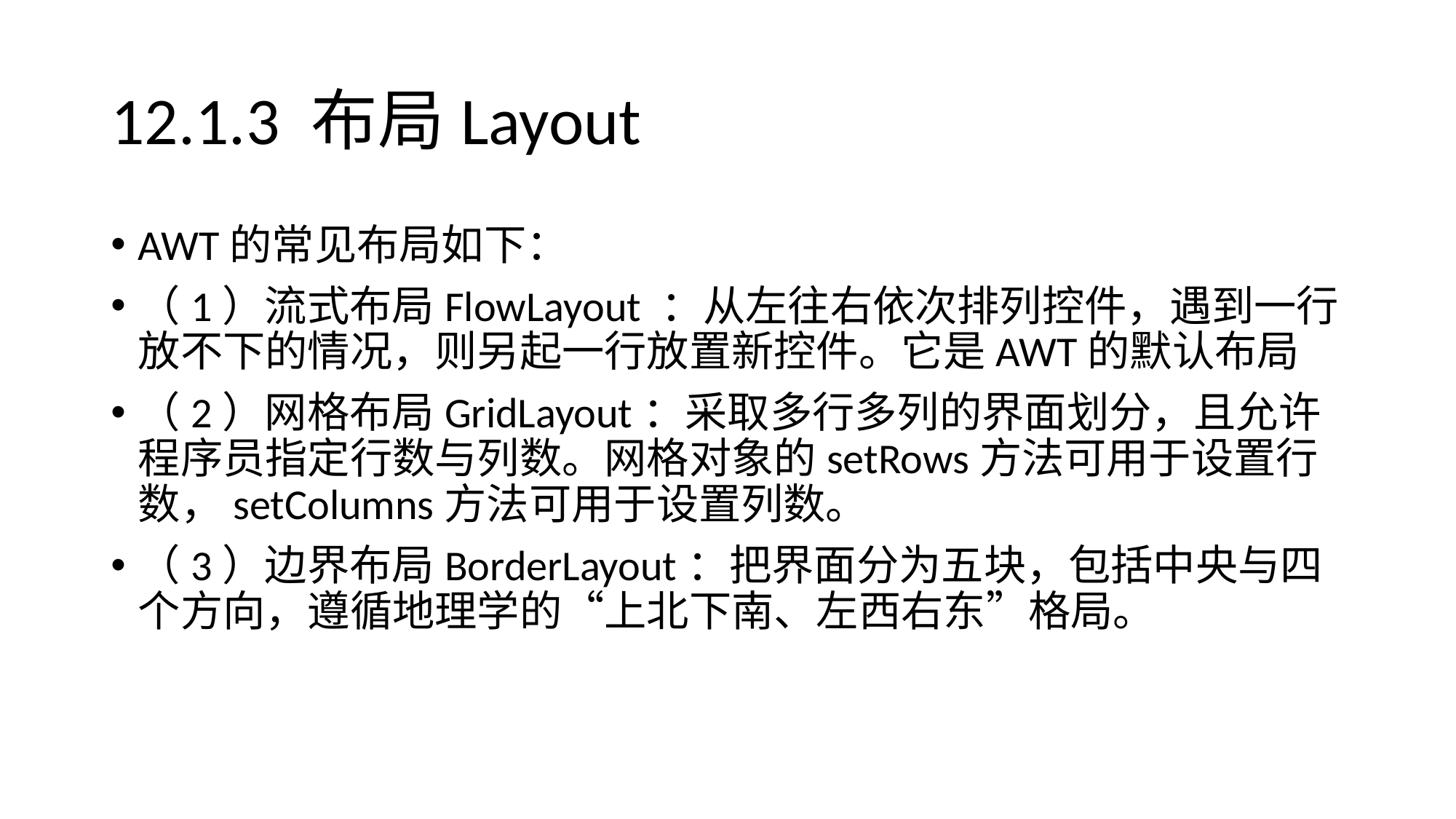

# 12.1.3 布局Layout
AWT的常见布局如下：
（1）流式布局FlowLayout ：从左往右依次排列控件，遇到一行放不下的情况，则另起一行放置新控件。它是AWT的默认布局
（2）网格布局GridLayout：采取多行多列的界面划分，且允许程序员指定行数与列数。网格对象的setRows方法可用于设置行数，setColumns方法可用于设置列数。
（3）边界布局BorderLayout：把界面分为五块，包括中央与四个方向，遵循地理学的“上北下南、左西右东”格局。